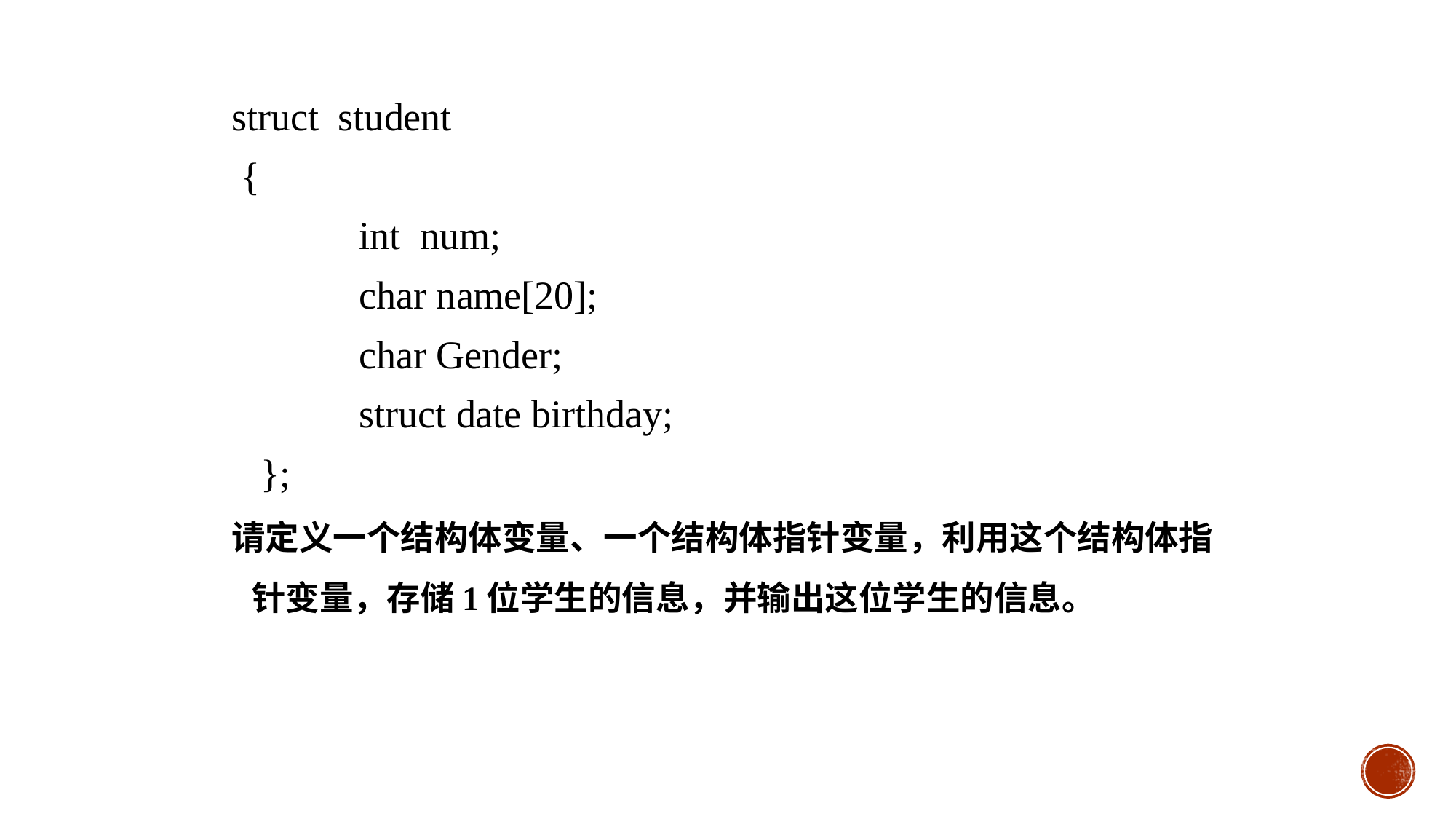

练习题
struct  student
 {
             int  num;
             char name[20];
             char Gender;
             struct date birthday;
   };
请定义一个结构体变量、一个结构体指针变量，利用这个结构体指针变量，存储1位学生的信息，并输出这位学生的信息。